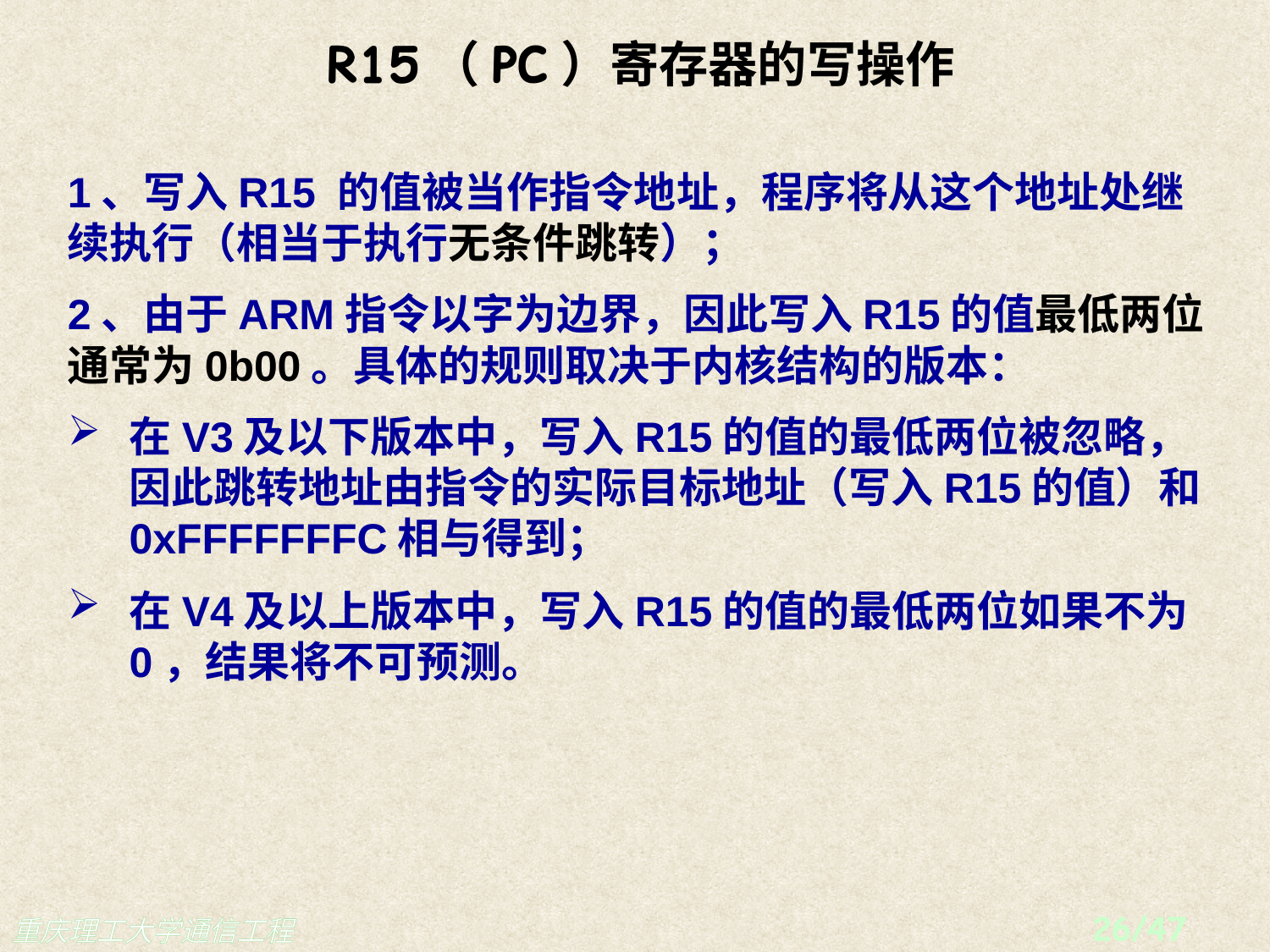

# R15（PC）寄存器的写操作
1、写入R15 的值被当作指令地址，程序将从这个地址处继续执行（相当于执行无条件跳转）；
2、由于ARM指令以字为边界，因此写入R15的值最低两位通常为0b00。具体的规则取决于内核结构的版本：
在V3及以下版本中，写入R15的值的最低两位被忽略，因此跳转地址由指令的实际目标地址（写入R15的值）和0xFFFFFFFC相与得到；
在V4及以上版本中，写入R15的值的最低两位如果不为0，结果将不可预测。